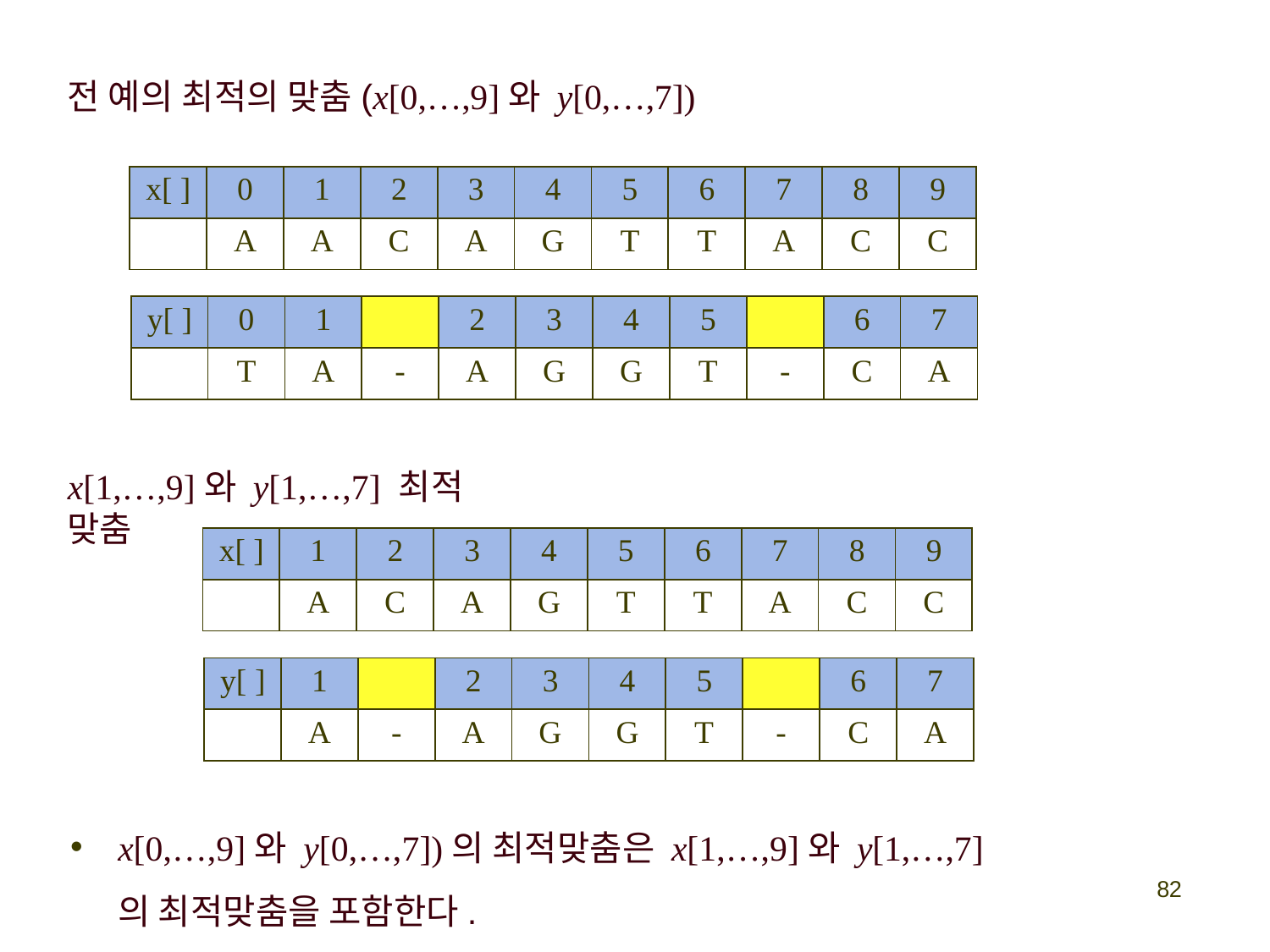

# 전 예의 최적의 맞춤(x[0,…,9]와 y[0,…,7])
| x[ ] | 0 | 1 | 2 | 3 | 4 | 5 | 6 | 7 | 8 | 9 |
| --- | --- | --- | --- | --- | --- | --- | --- | --- | --- | --- |
|  | A | A | C | A | G | T | T | A | C | C |
| y[ ] | 0 | 1 |  | 2 | 3 | 4 | 5 |  | 6 | 7 |
| --- | --- | --- | --- | --- | --- | --- | --- | --- | --- | --- |
|  | T | A | - | A | G | G | T | - | C | A |
x[1,…,9]와 y[1,…,7] 최적 맞춤
| x[ ] | 1 | 2 | 3 | 4 | 5 | 6 | 7 | 8 | 9 |
| --- | --- | --- | --- | --- | --- | --- | --- | --- | --- |
|  | A | C | A | G | T | T | A | C | C |
| y[ ] | 1 |  | 2 | 3 | 4 | 5 |  | 6 | 7 |
| --- | --- | --- | --- | --- | --- | --- | --- | --- | --- |
|  | A | - | A | G | G | T | - | C | A |
x[0,…,9]와 y[0,…,7])의 최적맞춤은 x[1,…,9]와 y[1,…,7]의 최적맞춤을 포함한다.
82